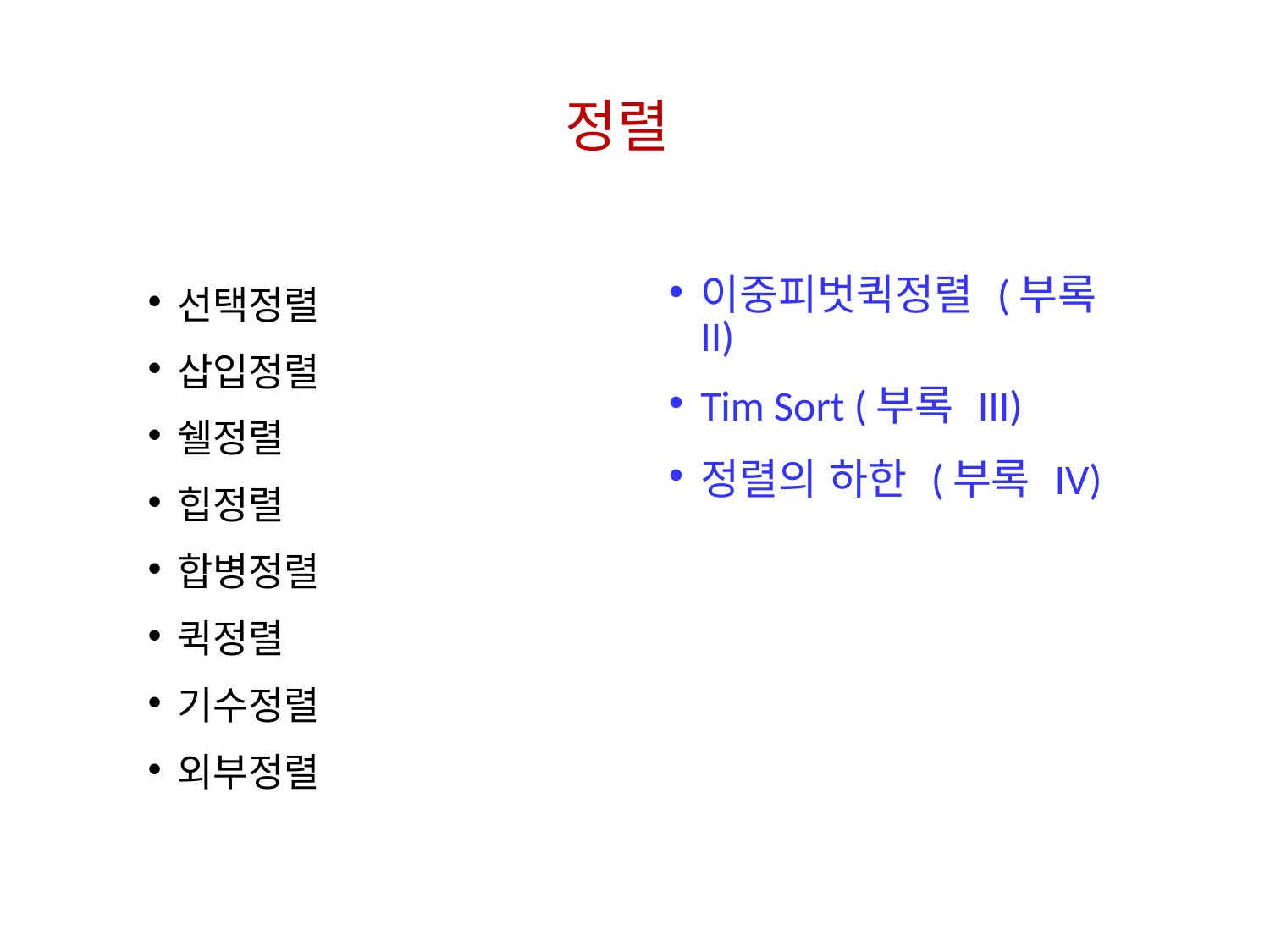

# 정렬
이중피벗퀵정렬 (부록 II)
Tim Sort (부록 III)
정렬의 하한 (부록 IV)
선택정렬
삽입정렬
쉘정렬
힙정렬
합병정렬
퀵정렬
기수정렬
외부정렬